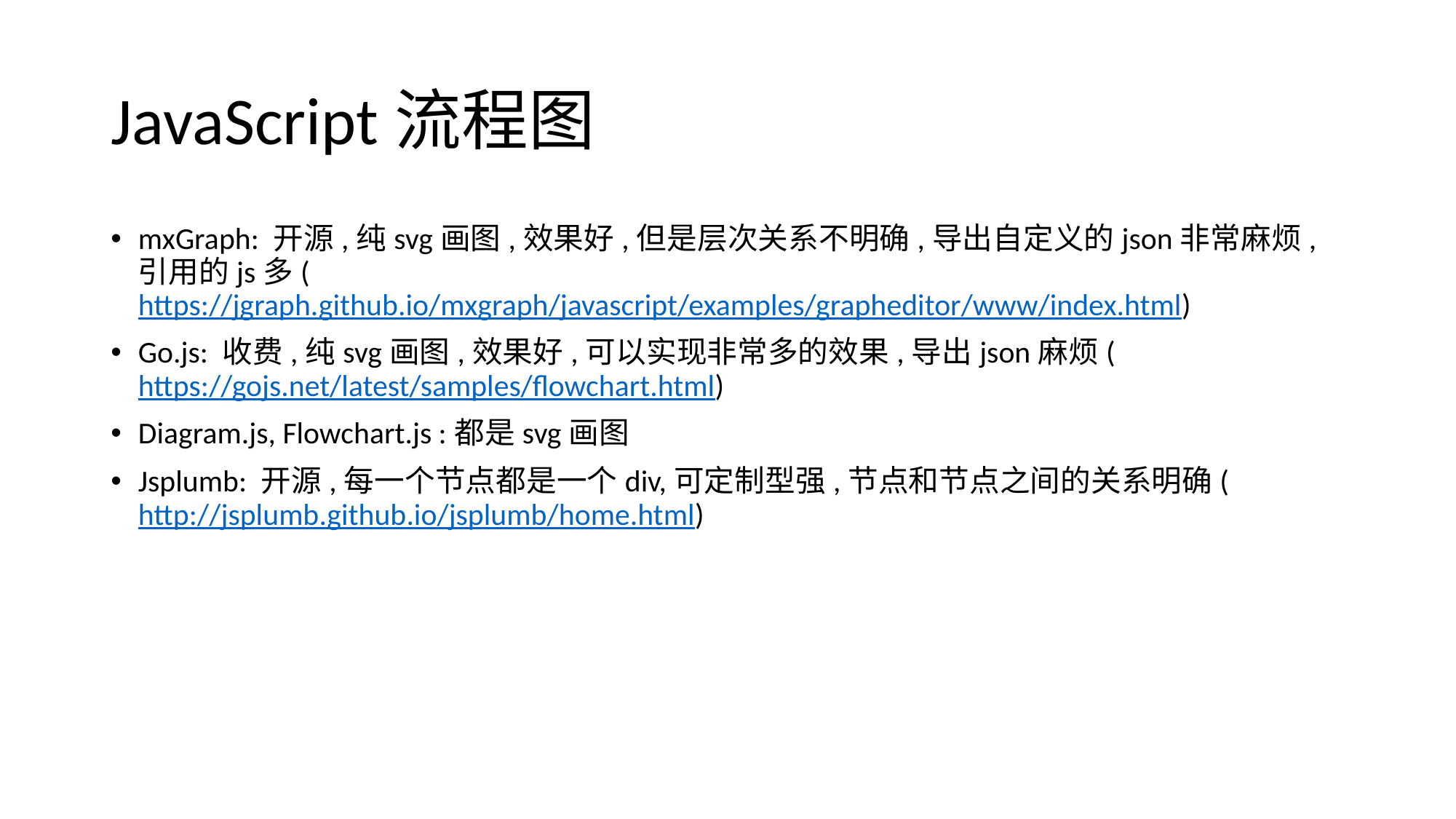

# JavaScript流程图
mxGraph: 开源,纯svg画图,效果好,但是层次关系不明确,导出自定义的json非常麻烦,引用的js多(https://jgraph.github.io/mxgraph/javascript/examples/grapheditor/www/index.html)
Go.js: 收费,纯svg画图,效果好,可以实现非常多的效果,导出json麻烦(https://gojs.net/latest/samples/flowchart.html)
Diagram.js, Flowchart.js :都是svg画图
Jsplumb: 开源,每一个节点都是一个div,可定制型强,节点和节点之间的关系明确(http://jsplumb.github.io/jsplumb/home.html)